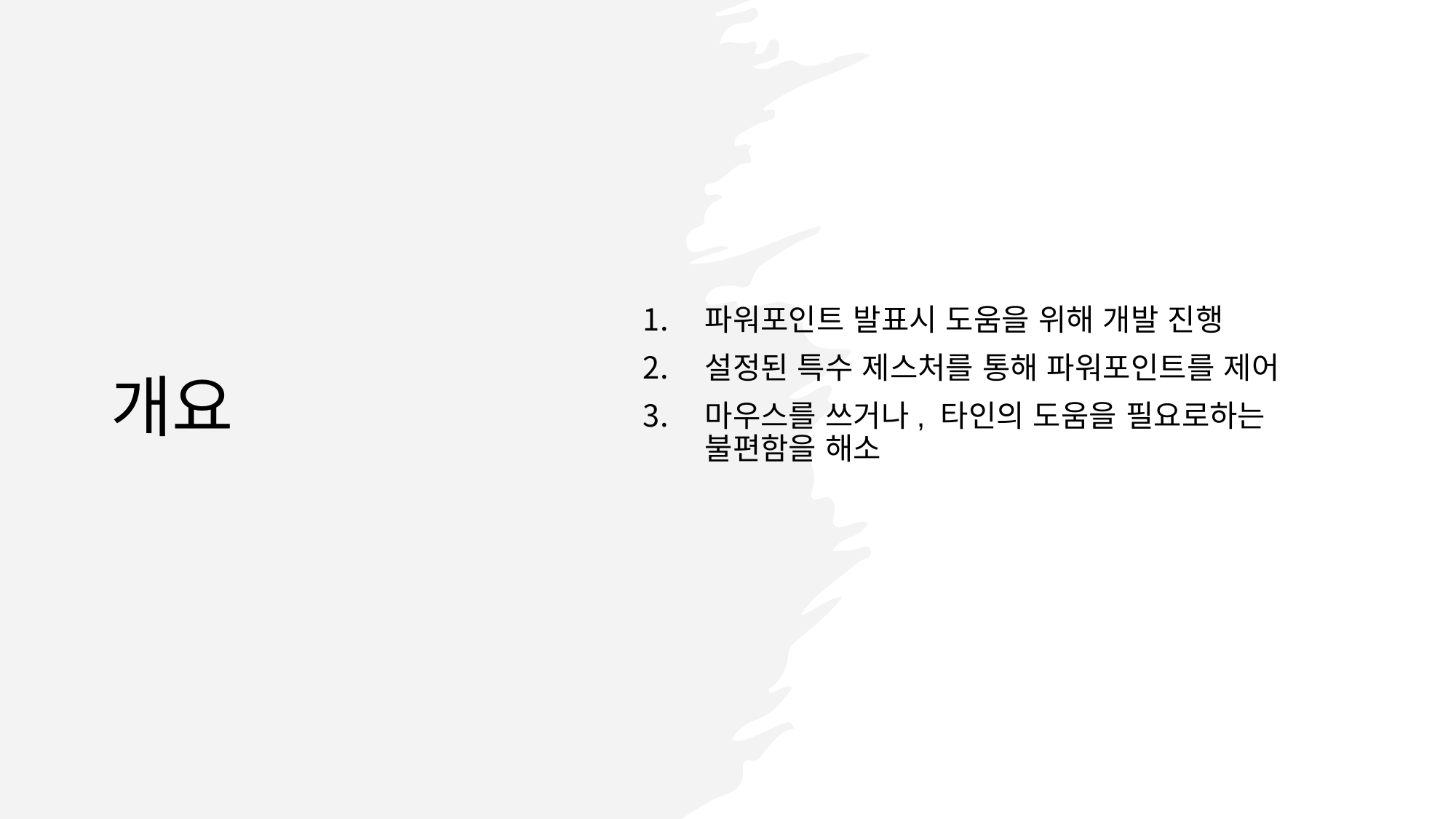

파워포인트 발표시 도움을 위해 개발 진행
설정된 특수 제스처를 통해 파워포인트를 제어
마우스를 쓰거나, 타인의 도움을 필요로하는 불편함을 해소

# 개요